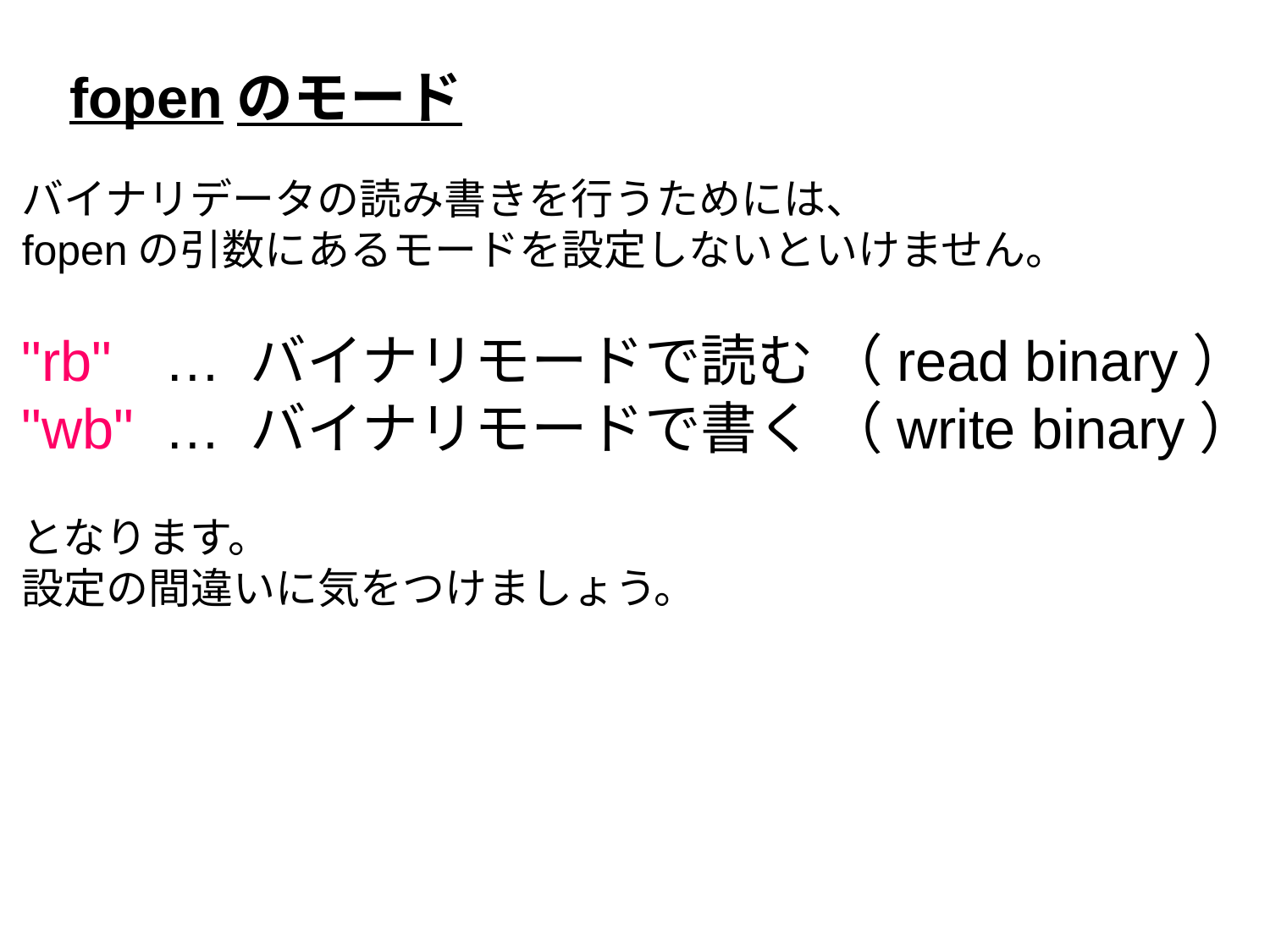

fopenのモード
バイナリデータの読み書きを行うためには、
fopenの引数にあるモードを設定しないといけません。

"rb"	 … バイナリモードで読む （read binary）
"wb"	 … バイナリモードで書く （write binary）

となります。
設定の間違いに気をつけましょう。